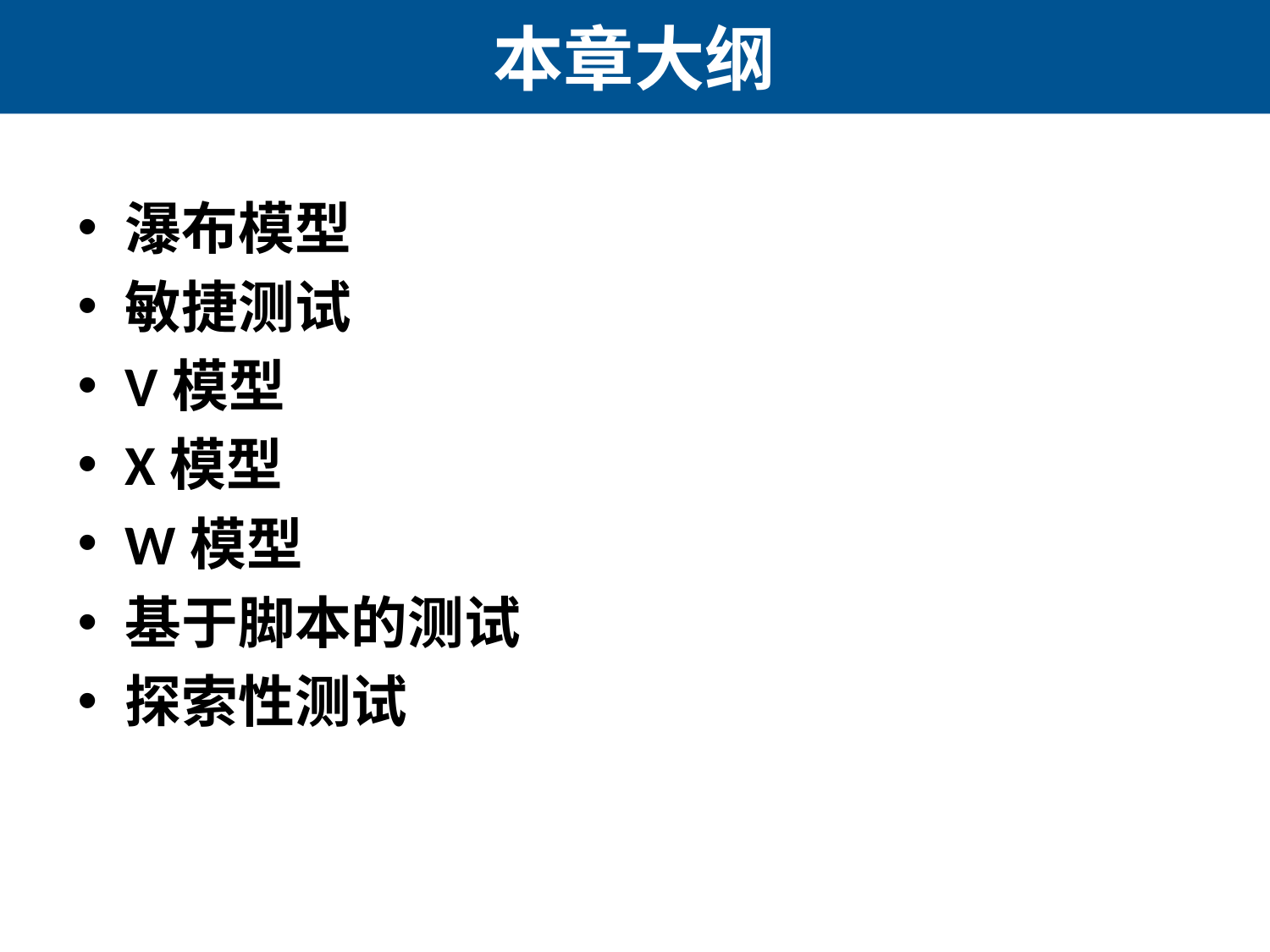

# 本章大纲
瀑布模型
敏捷测试
V模型
X模型
W模型
基于脚本的测试
探索性测试